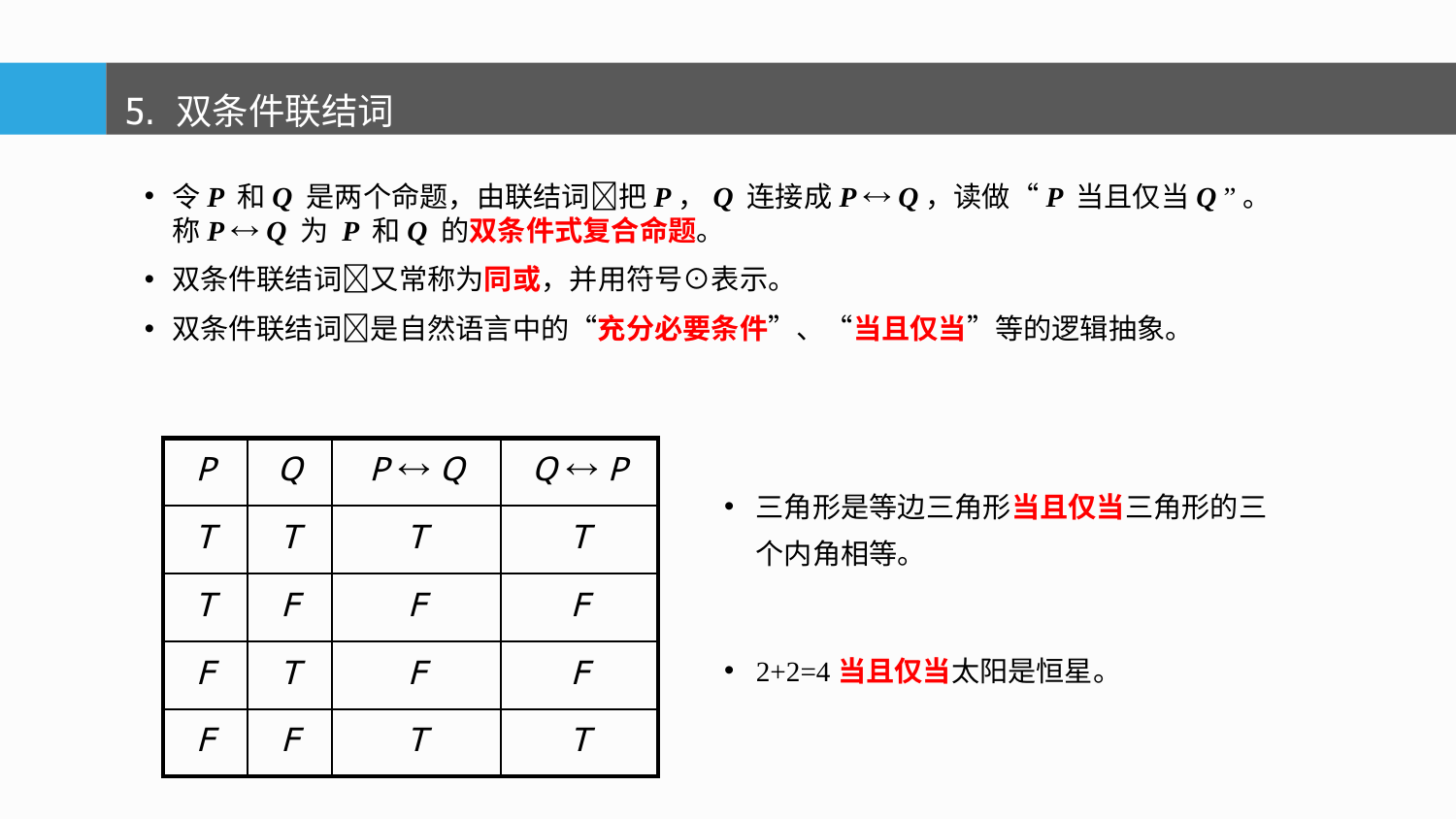

5. 双条件联结词

令P 和Q 是两个命题，由联结词↔把P，Q 连接成P ↔ Q，读做“P 当且仅当Q ”。称P ↔ Q 为 P 和Q 的双条件式复合命题。
双条件联结词↔又常称为同或，并用符号⊙表示。
双条件联结词↔是自然语言中的“充分必要条件”、“当且仅当”等的逻辑抽象。
| P | Q | P ↔ Q | Q ↔ P |
| --- | --- | --- | --- |
| T | T | T | T |
| T | F | F | F |
| F | T | F | F |
| F | F | T | T |
三角形是等边三角形当且仅当三角形的三个内角相等。

2+2=4当且仅当太阳是恒星。